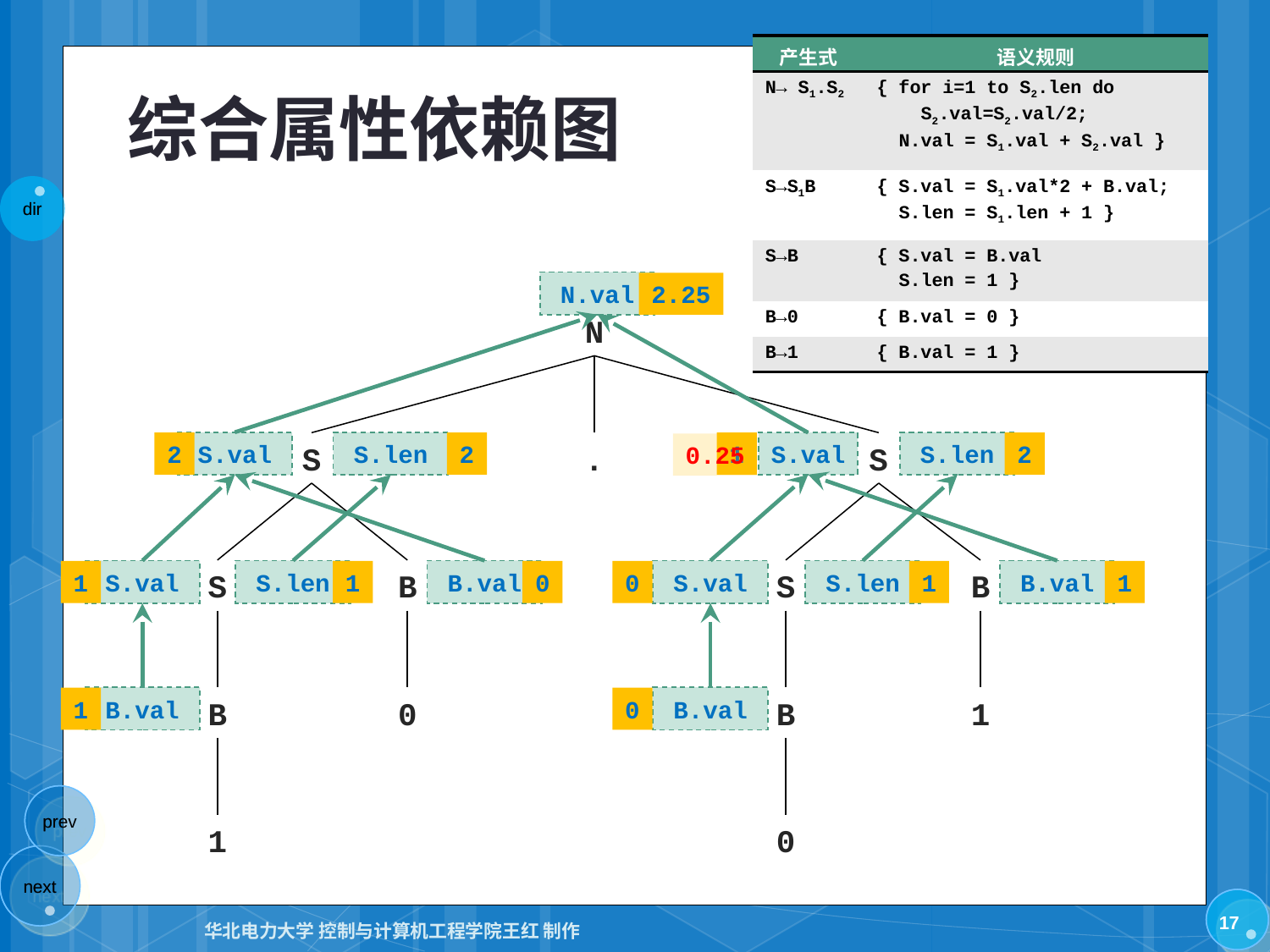

| 产生式 | 语义规则 |
| --- | --- |
| N→ S1.S2 | { for i=1 to S2.len do S2.val=S2.val/2; N.val = S1.val + S2.val } |
| S→S1B | { S.val = S1.val\*2 + B.val; S.len = S1.len + 1 } |
| S→B | { S.val = B.val S.len = 1 } |
| B→0 | { B.val = 0 } |
| B→1 | { B.val = 1 } |
# 综合属性依赖图
N.val
2.25
N
S
.
S
S
B
S
B
B
0
B
1
1
0
2
S.val
S.len
2
1
S.val
S.len
2
0.25
1
S.val
S.len
1
B.val
0
0
S.val
S.len
1
B.val
1
1
B.val
0
B.val
17
华北电力大学 控制与计算机工程学院王红 制作